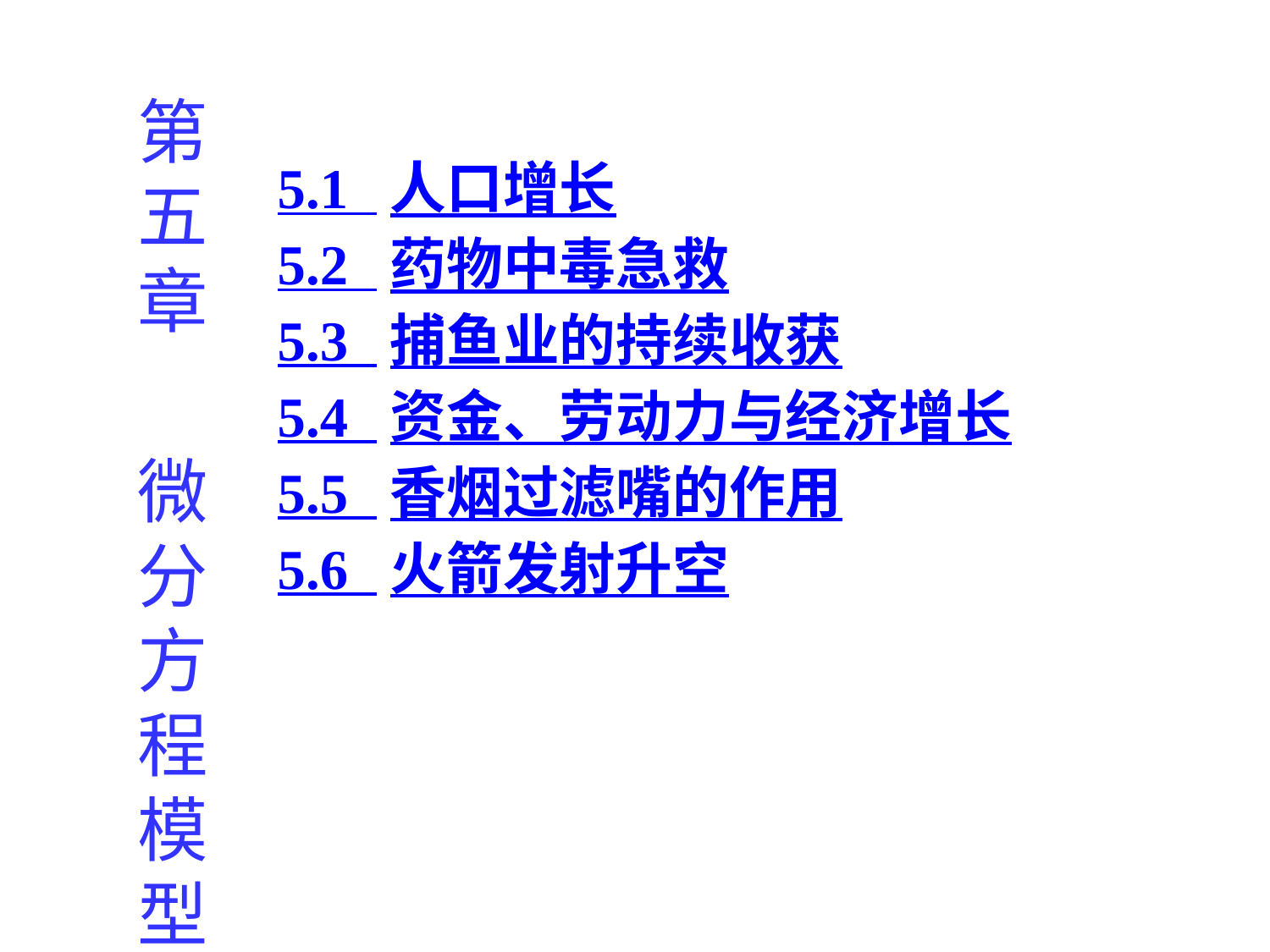

第五章
微分方程模型
5.1  人口增长
5.2  药物中毒急救
5.3  捕鱼业的持续收获
5.4  资金、劳动力与经济增长
5.5  香烟过滤嘴的作用
5.6  火箭发射升空